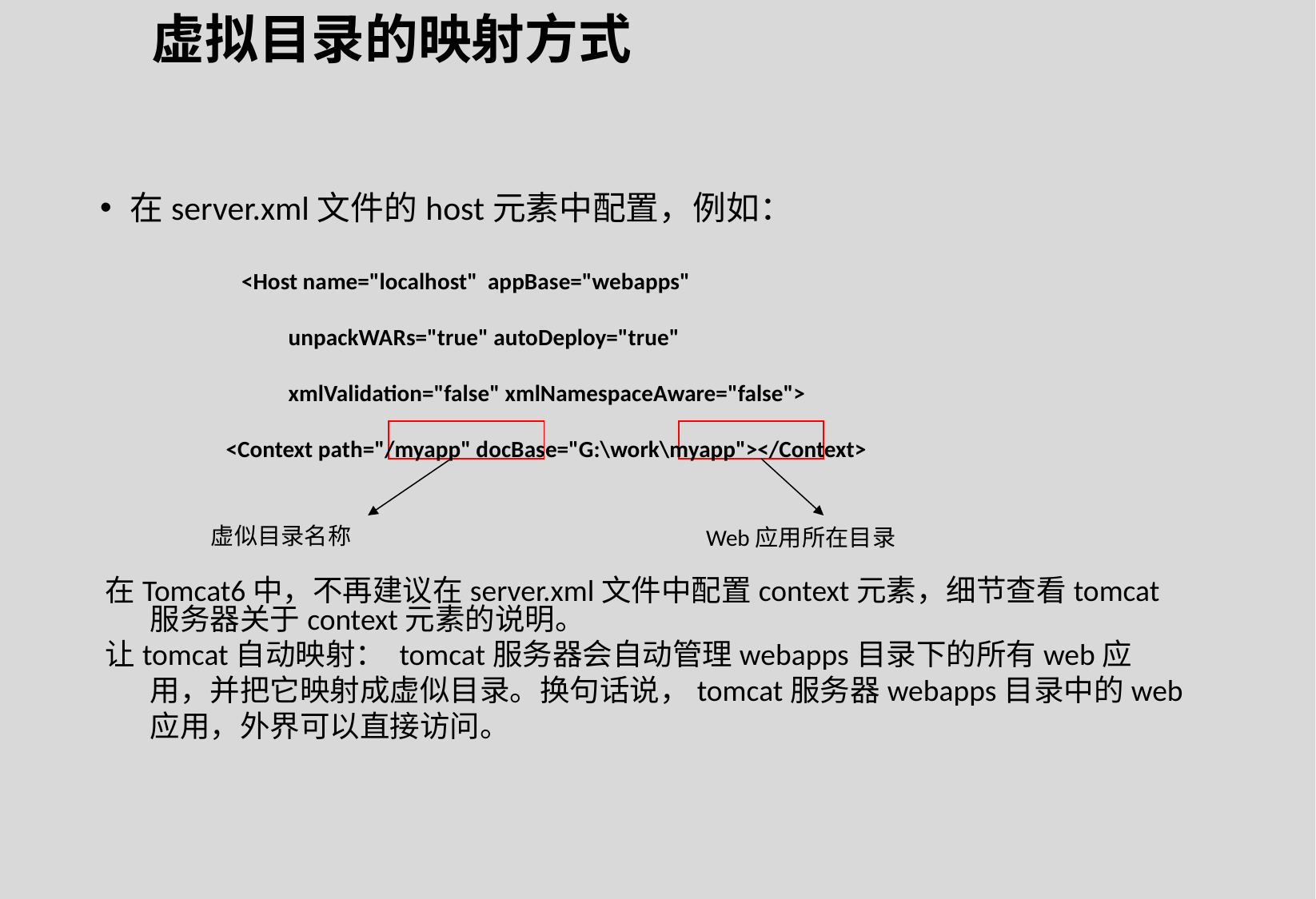

虚拟目录的映射方式
在server.xml文件的host元素中配置，例如：
   <Host name="localhost"  appBase="webapps"

            unpackWARs="true" autoDeploy="true"

            xmlValidation="false" xmlNamespaceAware="false">

<Context path="/myapp" docBase="G:\work\myapp"></Context>

虚似目录名称
Web应用所在目录
在Tomcat6中，不再建议在server.xml文件中配置context元素，细节查看tomcat服务器关于context元素的说明。
让tomcat自动映射： tomcat服务器会自动管理webapps目录下的所有web应用，并把它映射成虚似目录。换句话说，tomcat服务器webapps目录中的web应用，外界可以直接访问。